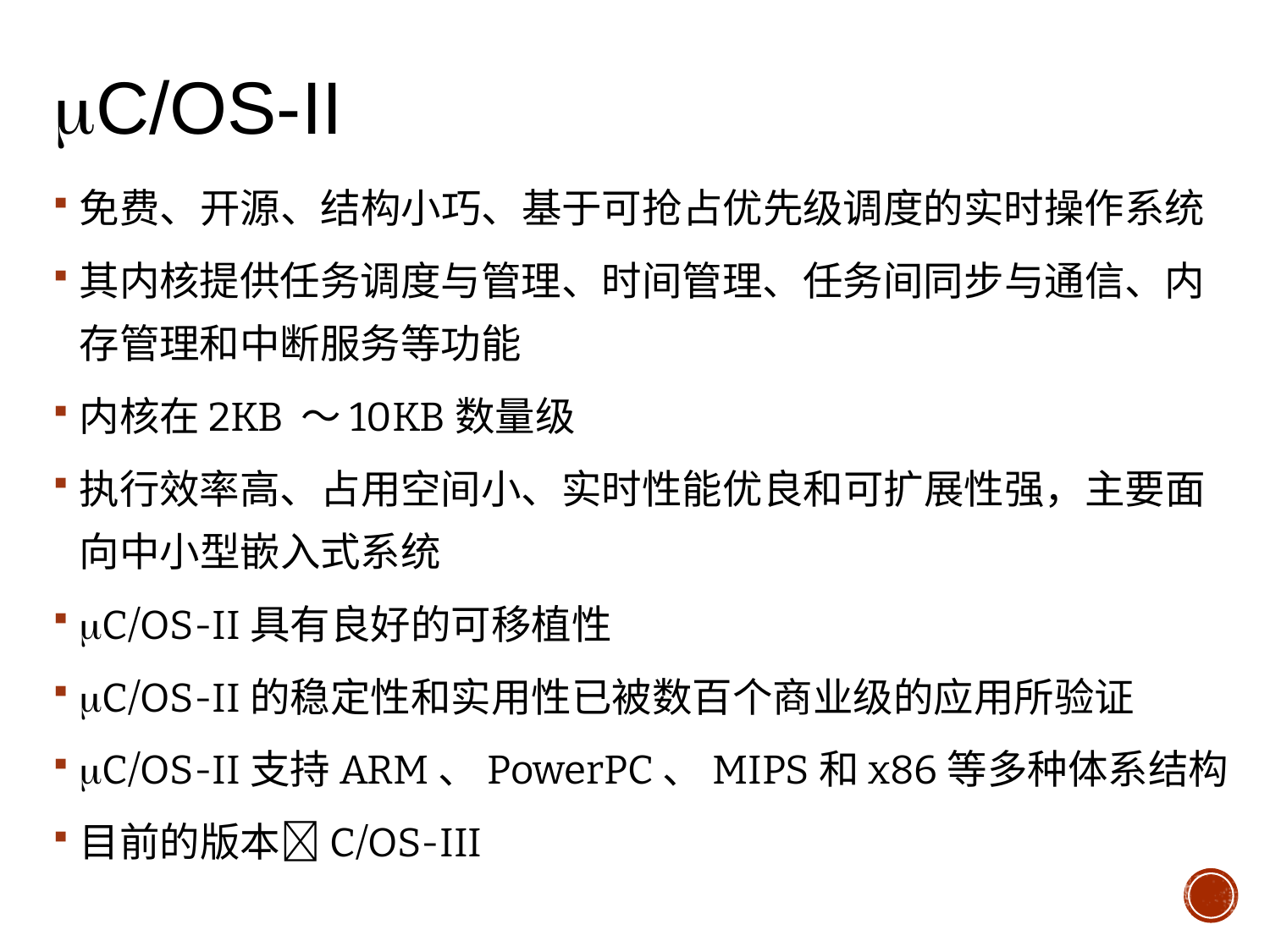

# μC/OS-II
免费、开源、结构小巧、基于可抢占优先级调度的实时操作系统
其内核提供任务调度与管理、时间管理、任务间同步与通信、内存管理和中断服务等功能
内核在2KB ～10KB数量级
执行效率高、占用空间小、实时性能优良和可扩展性强，主要面向中小型嵌入式系统
μC/OS-II具有良好的可移植性
μC/OS-II的稳定性和实用性已被数百个商业级的应用所验证
μC/OS-II支持ARM、PowerPC、MIPS和x86等多种体系结构
目前的版本μC/OS-III